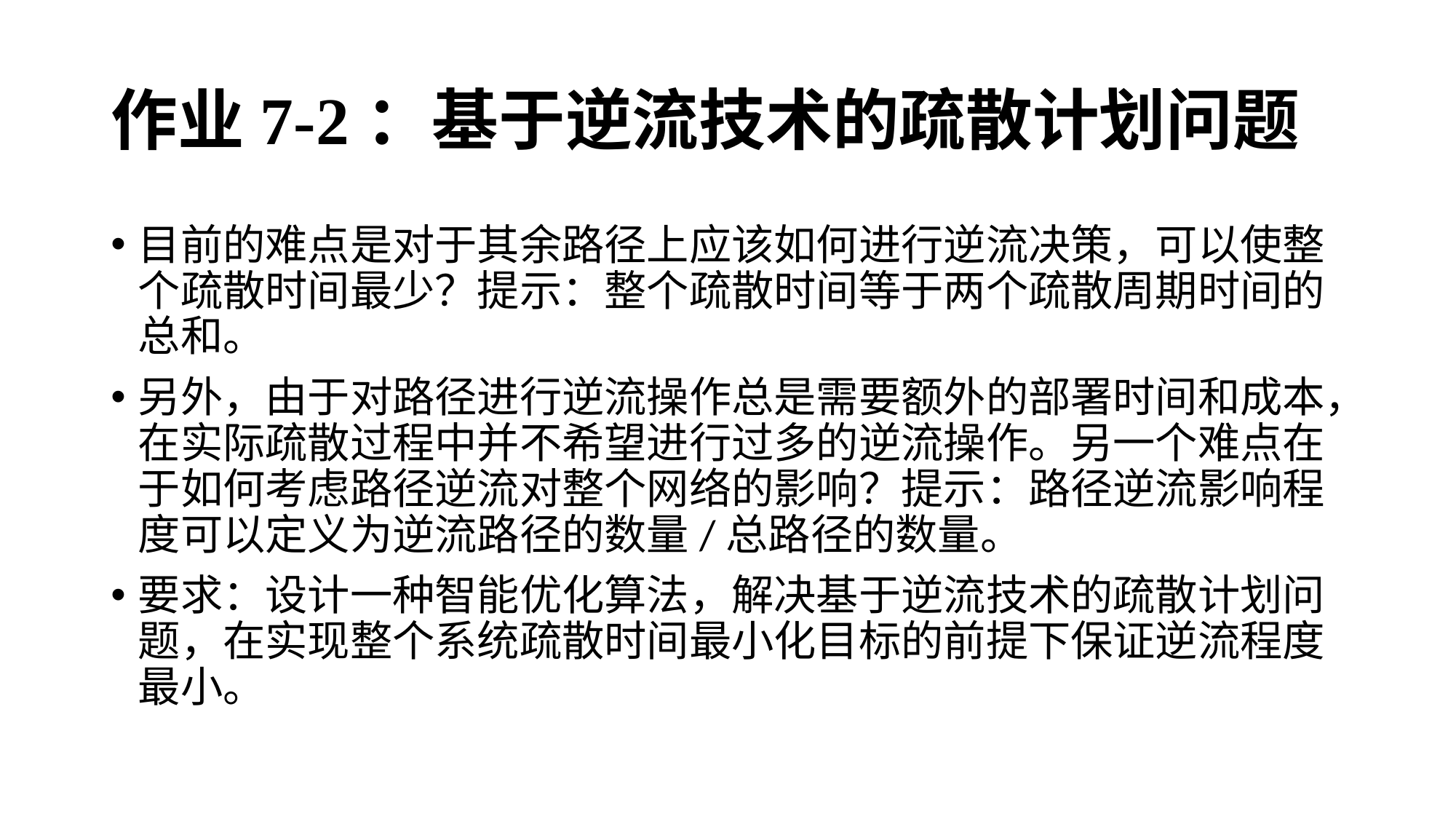

# 作业7-2：基于逆流技术的疏散计划问题
目前的难点是对于其余路径上应该如何进行逆流决策，可以使整个疏散时间最少？提示：整个疏散时间等于两个疏散周期时间的总和。
另外，由于对路径进行逆流操作总是需要额外的部署时间和成本，在实际疏散过程中并不希望进行过多的逆流操作。另一个难点在于如何考虑路径逆流对整个网络的影响？提示：路径逆流影响程度可以定义为逆流路径的数量/总路径的数量。
要求：设计一种智能优化算法，解决基于逆流技术的疏散计划问题，在实现整个系统疏散时间最小化目标的前提下保证逆流程度最小。